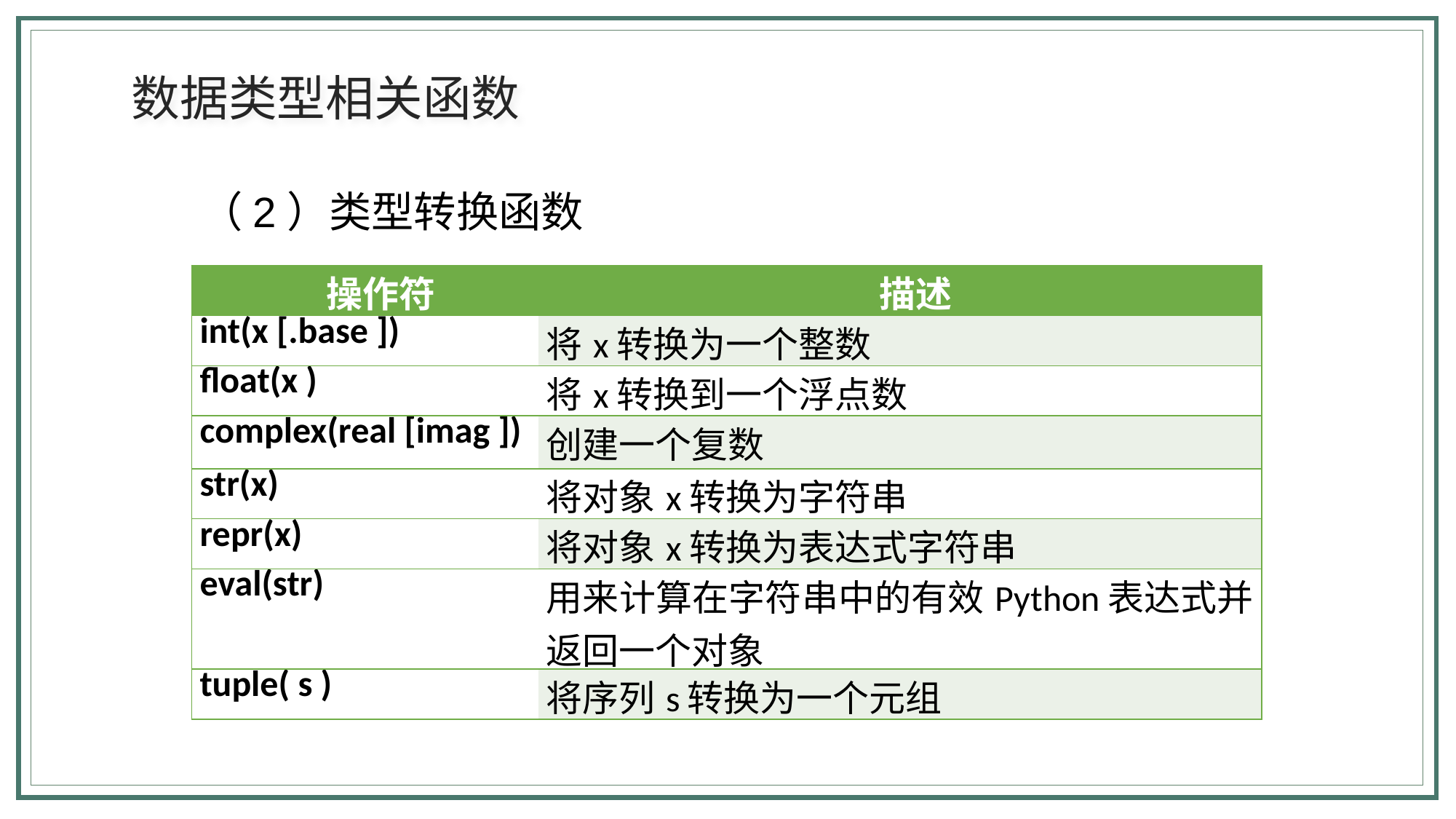

数据类型相关函数
（2）类型转换函数
| 操作符 | 描述 |
| --- | --- |
| int(x [.base ]) | 将x转换为一个整数 |
| float(x ) | 将x转换到一个浮点数 |
| complex(real [imag ]) | 创建一个复数 |
| str(x) | 将对象x转换为字符串 |
| repr(x) | 将对象x转换为表达式字符串 |
| eval(str) | 用来计算在字符串中的有效Python表达式并返回一个对象 |
| tuple( s ) | 将序列s转换为一个元组 |